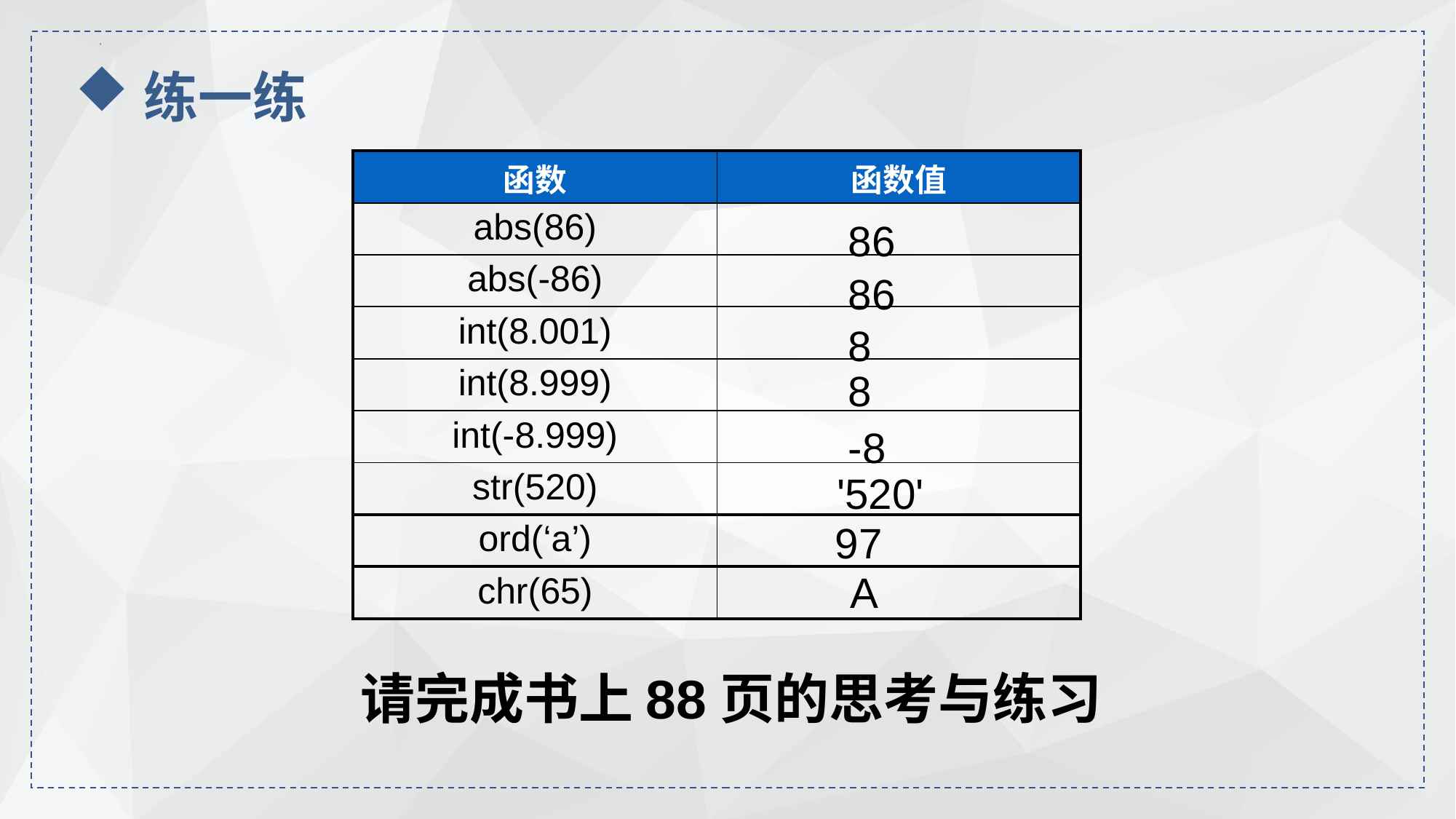

练一练
| 函数 | 函数值 |
| --- | --- |
| abs(86) |  |
| abs(-86) |  |
| int(8.001) |  |
| int(8.999) |  |
| int(-8.999) |  |
| str(520) |  |
| ord(‘a’) |  |
| chr(65) |  |
86
86
8
8
-8
'520'
97
A
请完成书上88页的思考与练习